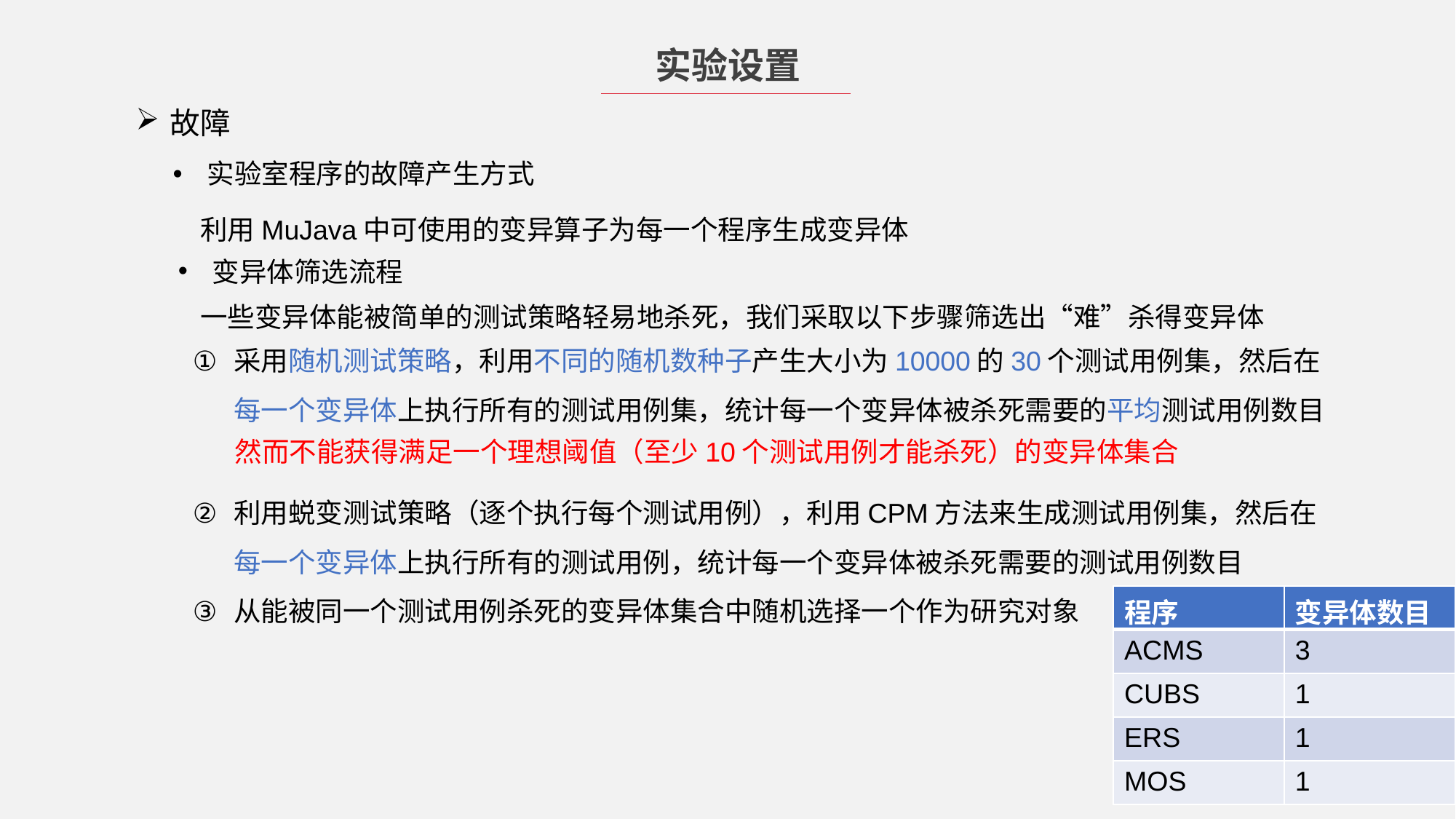

实验设置
故障
实验室程序的故障产生方式
利用MuJava中可使用的变异算子为每一个程序生成变异体
变异体筛选流程
一些变异体能被简单的测试策略轻易地杀死，我们采取以下步骤筛选出“难”杀得变异体
采用随机测试策略，利用不同的随机数种子产生大小为10000的30个测试用例集，然后在每一个变异体上执行所有的测试用例集，统计每一个变异体被杀死需要的平均测试用例数目
然而不能获得满足一个理想阈值（至少10个测试用例才能杀死）的变异体集合
利用蜕变测试策略（逐个执行每个测试用例），利用CPM方法来生成测试用例集，然后在每一个变异体上执行所有的测试用例，统计每一个变异体被杀死需要的测试用例数目
从能被同一个测试用例杀死的变异体集合中随机选择一个作为研究对象
| 程序 | 变异体数目 |
| --- | --- |
| ACMS | 3 |
| CUBS | 1 |
| ERS | 1 |
| MOS | 1 |